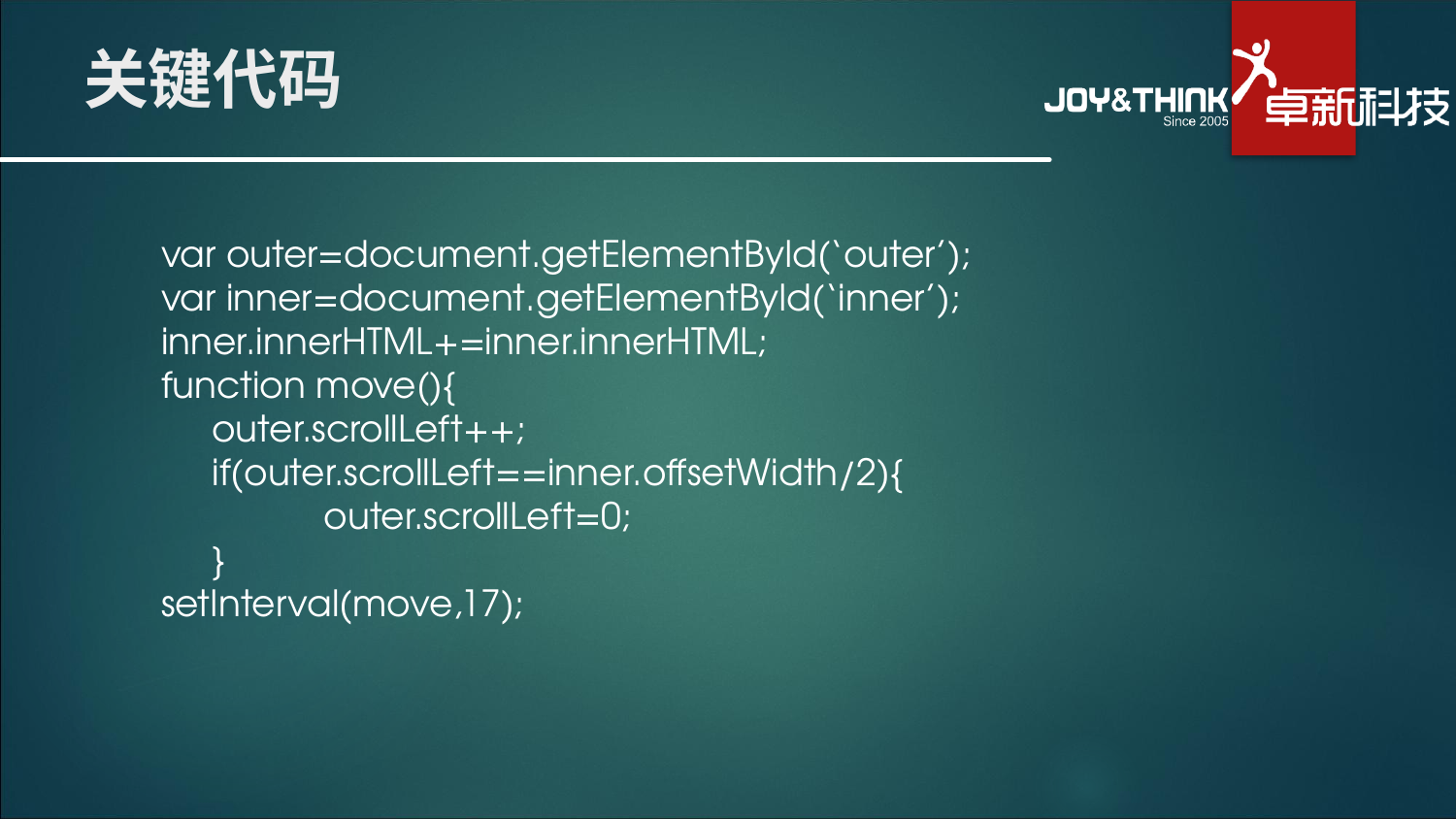

# 关键代码
var outer=document.getElementById(‘outer’);
var inner=document.getElementById(‘inner’);
inner.innerHTML+=inner.innerHTML;
function move(){
     outer.scrollLeft++;
     if(outer.scrollLeft==inner.offsetWidth/2){
                outer.scrollLeft=0;
     }
setInterval(move,17);